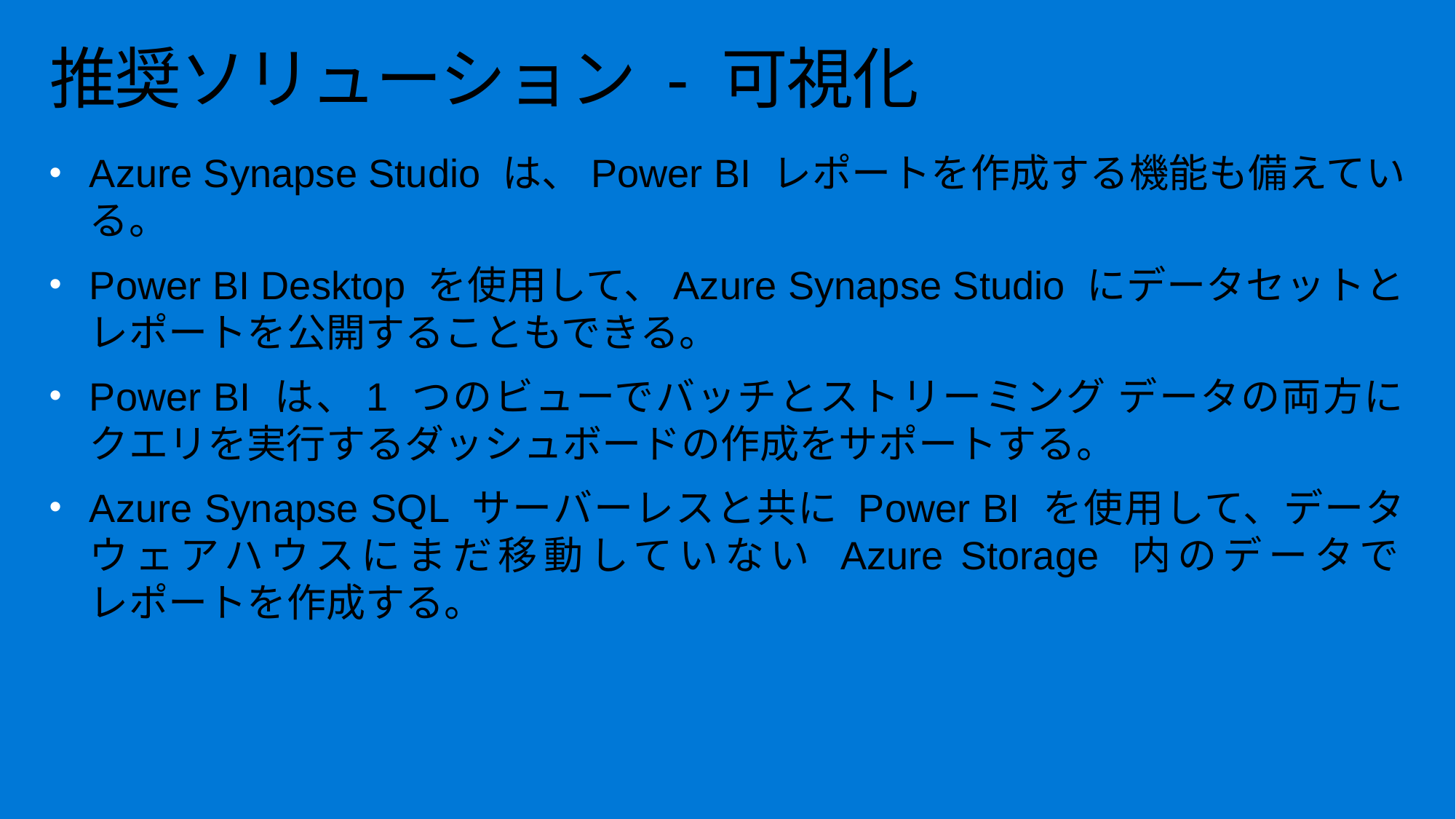

# 推奨ソリューション - 可視化
Azure Synapse Studio は、Power BI レポートを作成する機能も備えている。
Power BI Desktop を使用して、Azure Synapse Studio にデータセットとレポートを公開することもできる。
Power BI は、1 つのビューでバッチとストリーミング データの両方に
クエリを実行するダッシュボードの作成をサポートする。
Azure Synapse SQL サーバーレスと共に Power BI を使用して、データ ウェアハウスにまだ移動していない Azure Storage 内のデータで
レポートを作成する。